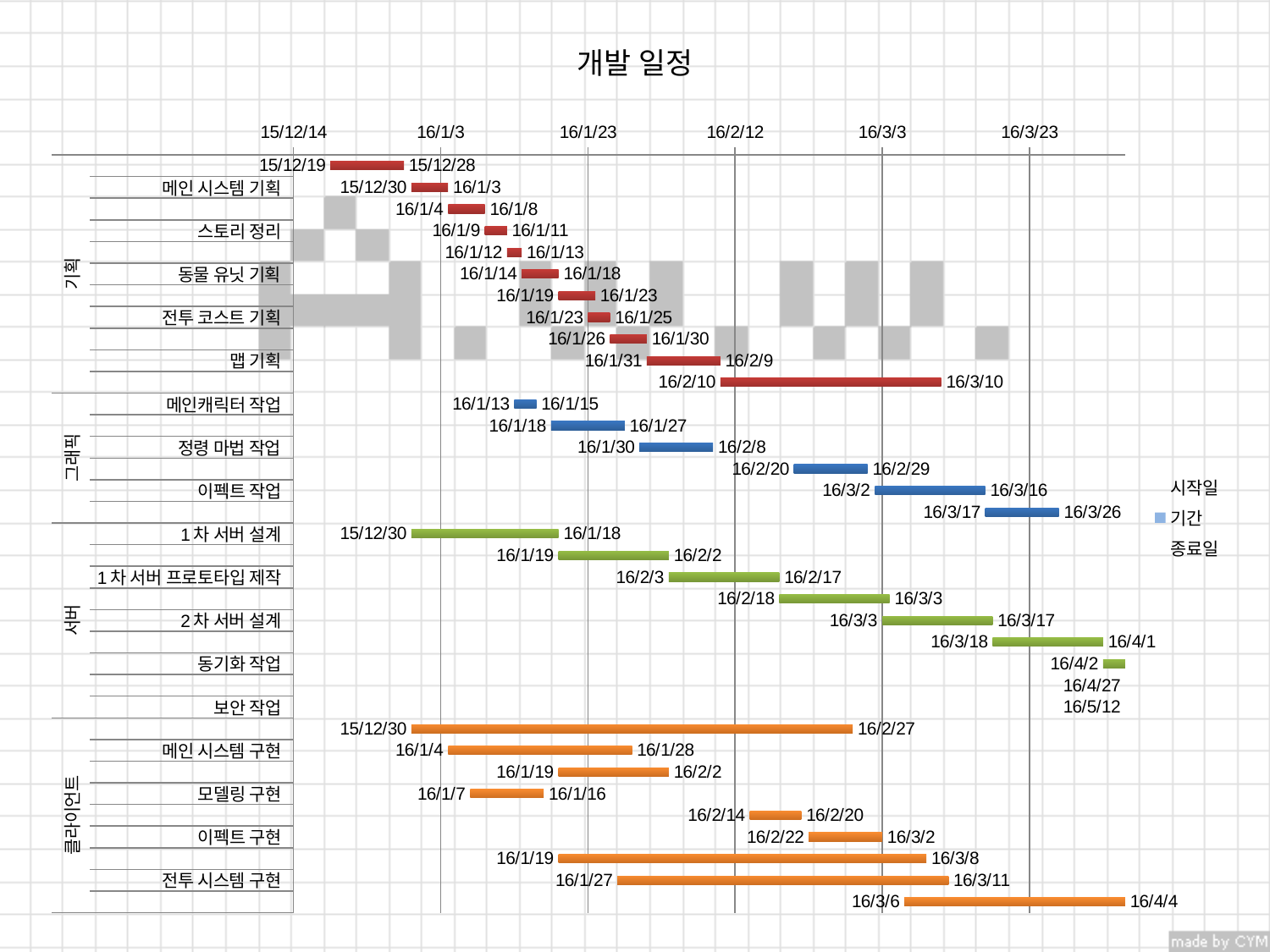

개발 일정

### Chart

| Category | 시작일 | 기간 | 종료일 |
|---|---|---|---|
| 제안서 작성 | 42357.0 | 10.0 | 42366.0 |
| 메인 시스템 기획 | 42368.0 | 5.0 | 42372.0 |
| 전투 시스템 기획 | 42373.0 | 5.0 | 42377.0 |
| 스토리 정리 | 42378.0 | 3.0 | 42380.0 |
| 메인 캐릭터 기획 | 42381.0 | 2.0 | 42382.0 |
| 동물 유닛 기획 | 42383.0 | 5.0 | 42387.0 |
| 정령 마법 기획 | 42388.0 | 5.0 | 42392.0 |
| 전투 코스트 기획 | 42392.0 | 3.0 | 42394.0 |
| 기타 시스템 기획 | 42395.0 | 5.0 | 42399.0 |
| 맵 기획 | 42400.0 | 10.0 | 42409.0 |
| 밸런싱 작업 | 42410.0 | 30.0 | 42439.0 |
| 메인캐릭터 작업 | 42382.0 | 3.0 | 42384.0 |
| 동물 유닛 작업 | 42387.0 | 10.0 | 42396.0 |
| 정령 마법 작업 | 42399.0 | 10.0 | 42408.0 |
| 애니메이션 작업 | 42420.0 | 10.0 | 42429.0 |
| 이펙트 작업 | 42431.0 | 15.0 | 42445.0 |
| 맵 타일 작업 | 42446.0 | 10.0 | 42455.0 |
| 1차 서버 설계 | 42368.0 | 20.0 | 42387.0 |
| 1차 서버 프레임워크 제작 | 42388.0 | 15.0 | 42402.0 |
| 1차 서버 프로토타입 제작 | 42403.0 | 15.0 | 42417.0 |
| DB 설계 및 제작 | 42418.0 | 15.0 | 42432.0 |
| 2차 서버 설계 | 42432.0 | 15.0 | 42446.0 |
| 2차 서버 구현 | 42447.0 | 15.0 | 42461.0 |
| 동기화 작업 | 42462.0 | 25.0 | 42486.0 |
| 서버&DB&클라이언트 연계작업 | 42487.0 | 15.0 | 42501.0 |
| 보안 작업 | 42502.0 | 15.0 | 42516.0 |
| 프레임워크 제작 | 42368.0 | 60.0 | 42427.0 |
| 메인 시스템 구현 | 42373.0 | 25.0 | 42397.0 |
|  기본 튜토리얼 구현 | 42388.0 | 15.0 | 42402.0 |
| 모델링 구현 | 42376.0 | 10.0 | 42385.0 |
| 애니메이션 구현 | 42414.0 | 7.0 | 42420.0 |
| 이펙트 구현 | 42422.0 | 10.0 | 42431.0 |
| 맵 타일 배치 구현 | 42388.0 | 50.0 | 42437.0 |
| 전투 시스템 구현 | 42396.0 | 45.0 | 42440.0 |
| 서버&DB&클라이언트 연계작업 | 42435.0 | 30.0 | 42464.0 |